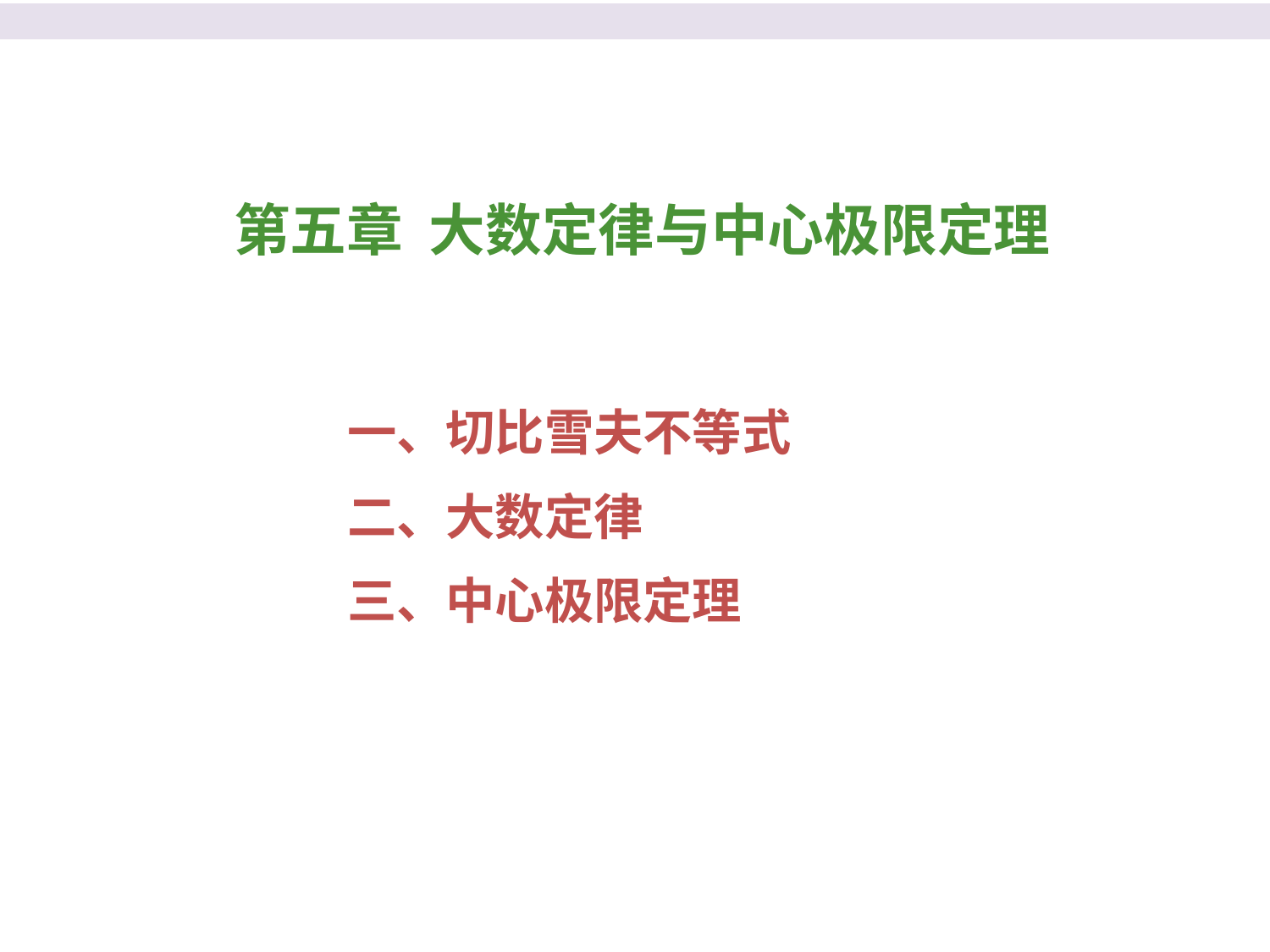

第五章  大数定律与中心极限定理
一、切比雪夫不等式
二、大数定律
三、中心极限定理